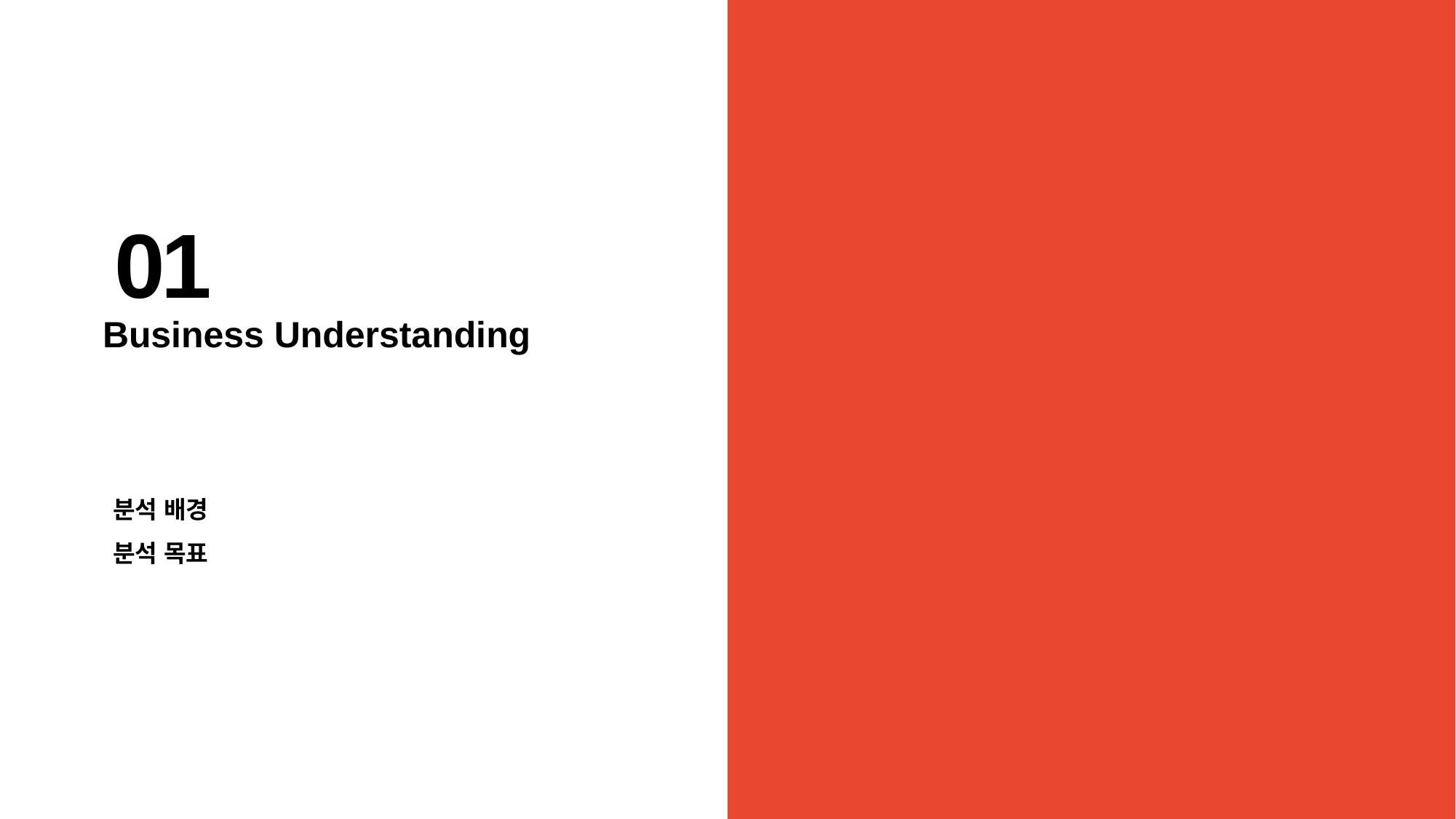

01
Business Understanding
분석 배경
분석 목표
8